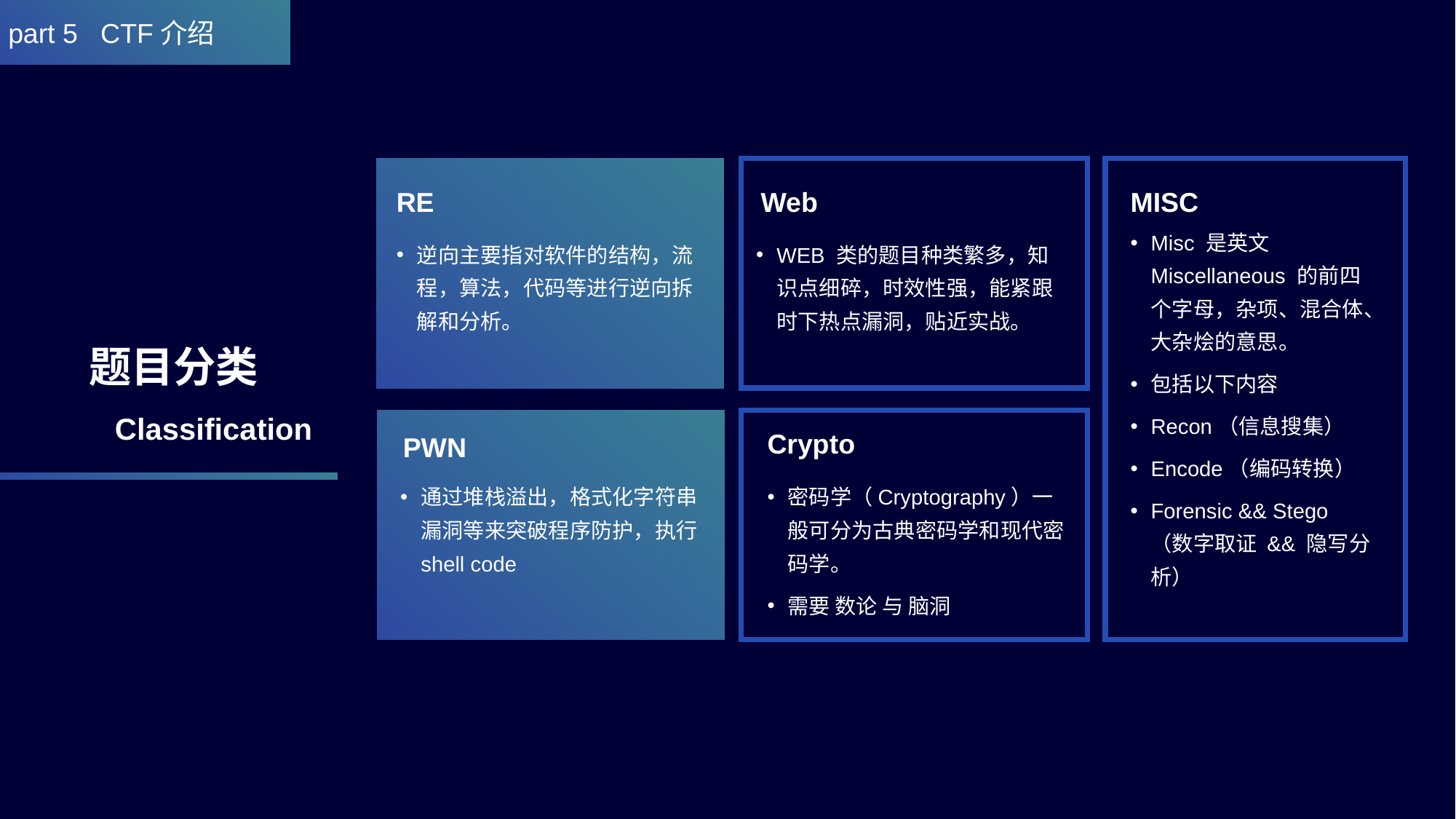

part 5   CTF介绍

RE
Web
MISC
Misc 是英文 Miscellaneous 的前四个字母，杂项、混合体、大杂烩的意思。
包括以下内容
Recon（信息搜集）
Encode（编码转换）
Forensic && Stego（数字取证 && 隐写分析）
逆向主要指对软件的结构，流程，算法，代码等进行逆向拆解和分析。
WEB 类的题目种类繁多，知识点细碎，时效性强，能紧跟时下热点漏洞，贴近实战。
题目分类
Classification

Crypto
PWN
通过堆栈溢出，格式化字符串漏洞等来突破程序防护，执行shell code
密码学（Cryptography）一般可分为古典密码学和现代密码学。
需要 数论 与 脑洞